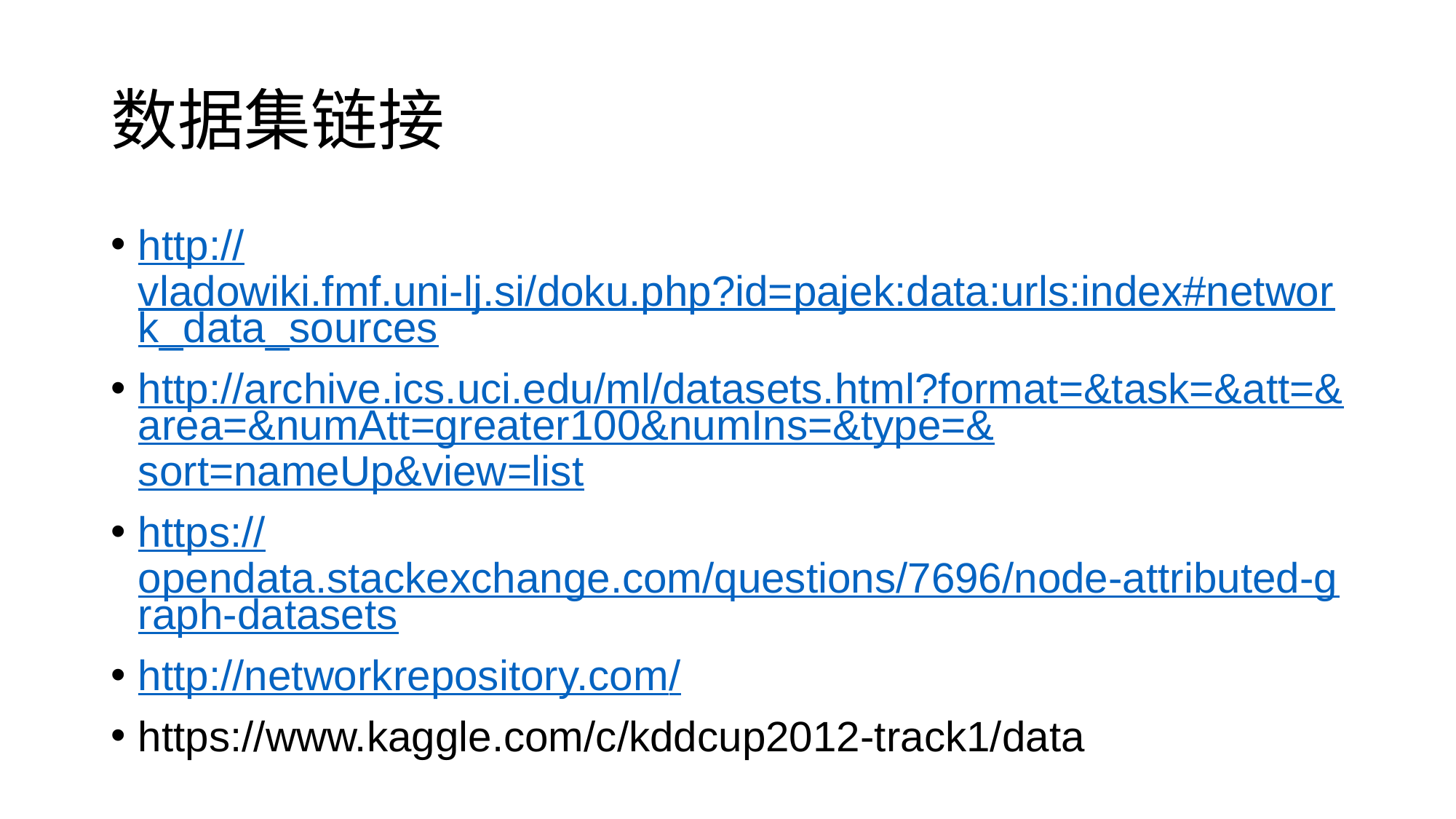

# 数据集链接
http://vladowiki.fmf.uni-lj.si/doku.php?id=pajek:data:urls:index#network_data_sources
http://archive.ics.uci.edu/ml/datasets.html?format=&task=&att=&area=&numAtt=greater100&numIns=&type=&sort=nameUp&view=list
https://opendata.stackexchange.com/questions/7696/node-attributed-graph-datasets
http://networkrepository.com/
https://www.kaggle.com/c/kddcup2012-track1/data